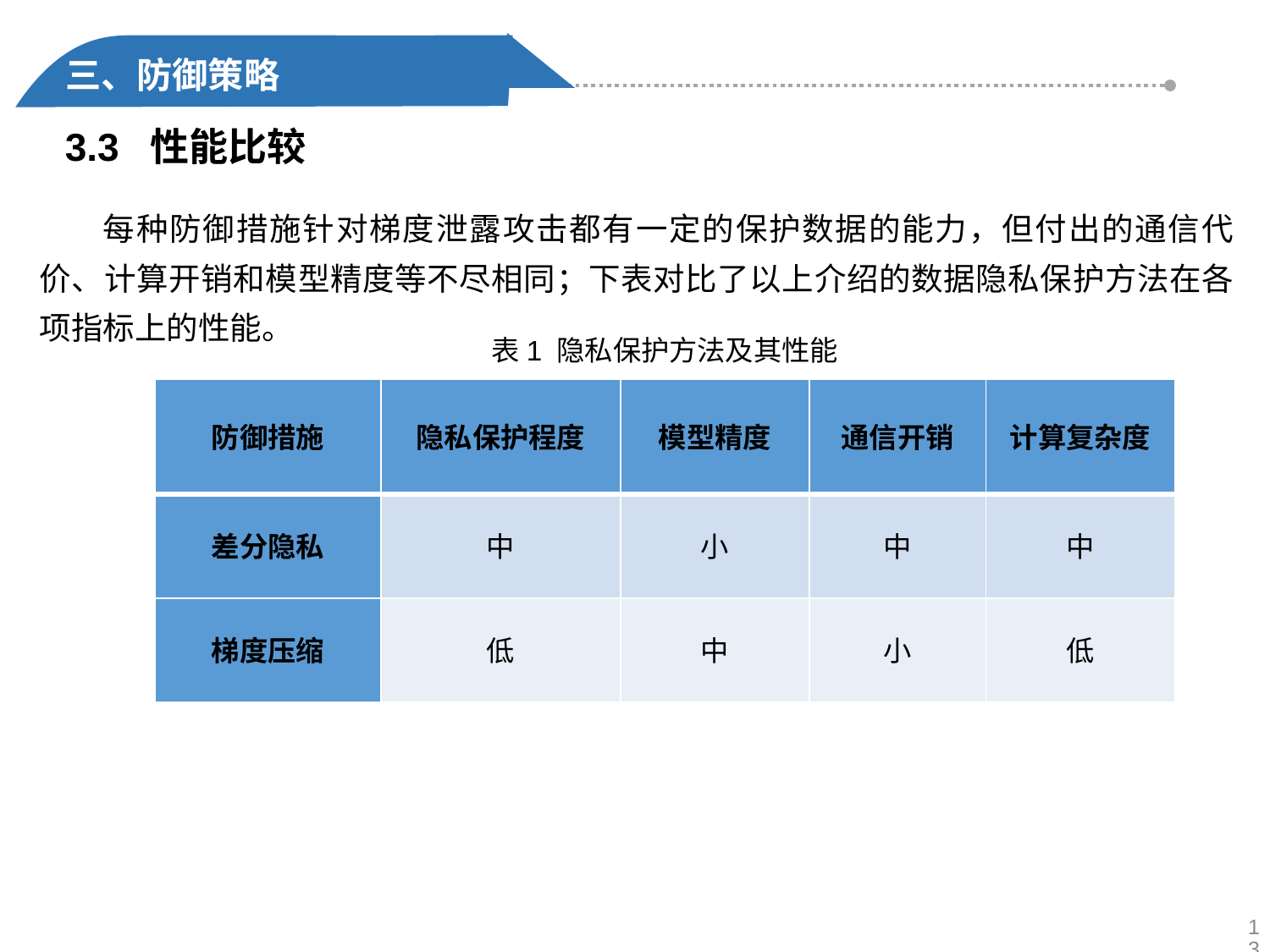

三、防御策略
3.3  性能比较
每种防御措施针对梯度泄露攻击都有一定的保护数据的能力，但付出的通信代价、计算开销和模型精度等不尽相同；下表对比了以上介绍的数据隐私保护方法在各项指标上的性能。

表1 隐私保护方法及其性能
| 防御措施 | 隐私保护程度 | 模型精度 | 通信开销 | 计算复杂度 |
| --- | --- | --- | --- | --- |
| 差分隐私 | 中 | 小 | 中 | 中 |
| 梯度压缩 | 低 | 中 | 小 | 低 |
13